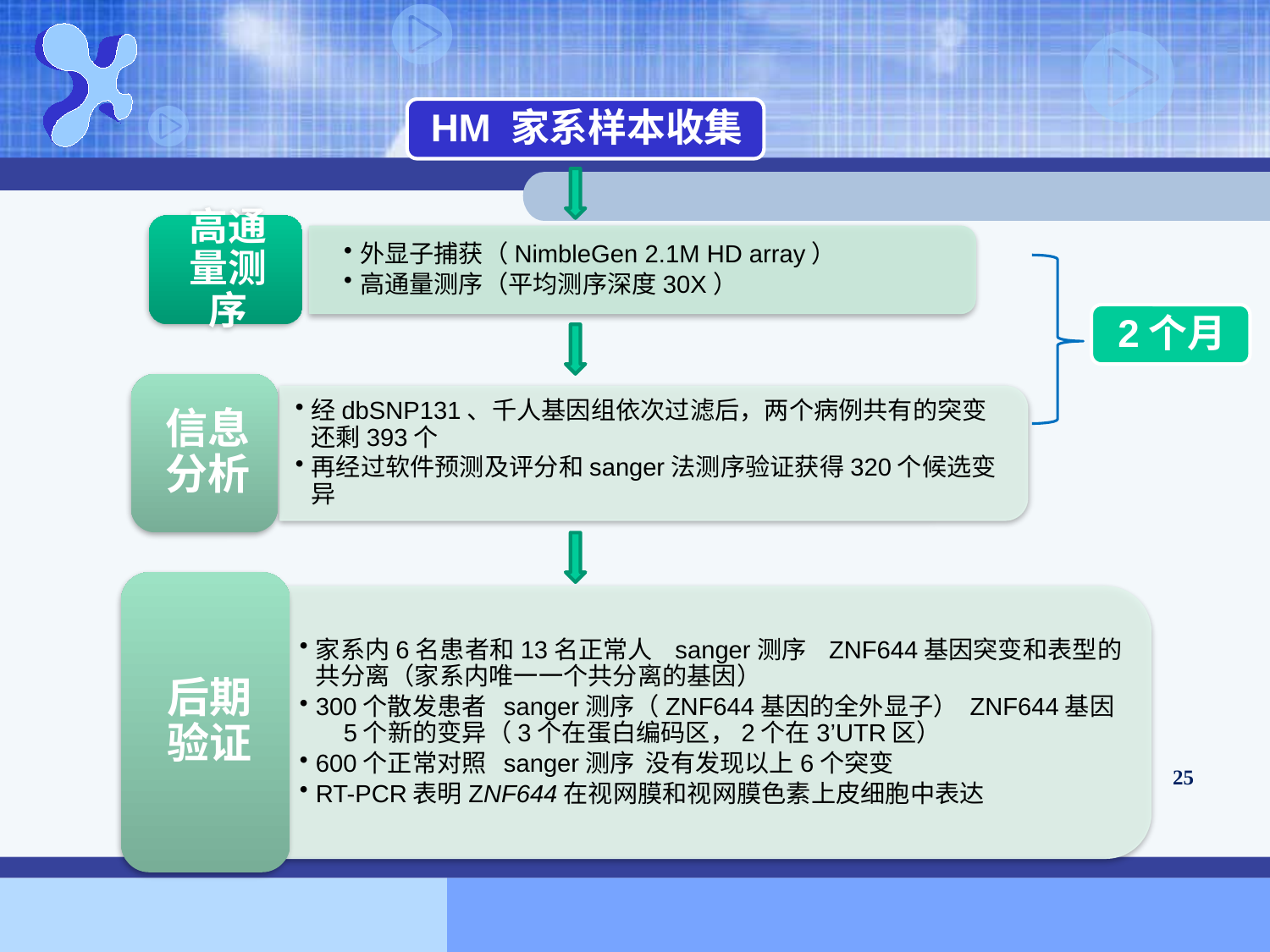

HM 家系样本收集

外显子捕获（NimbleGen 2.1M HD array）
高通量测序（平均测序深度30X）
高通量测序

2个月

经dbSNP131、千人基因组依次过滤后，两个病例共有的突变还剩393个
再经过软件预测及评分和sanger法测序验证获得320个候选变异
信息分析

家系内6名患者和13名正常人   sanger测序   ZNF644基因突变和表型的共分离（家系内唯一一个共分离的基因）
300个散发患者  sanger测序（ZNF644基因的全外显子） ZNF644基因       5个新的变异（3个在蛋白编码区，2个在3’UTR区）
600个正常对照  sanger测序  没有发现以上6个突变
RT-PCR表明ZNF644在视网膜和视网膜色素上皮细胞中表达
后期验证
25